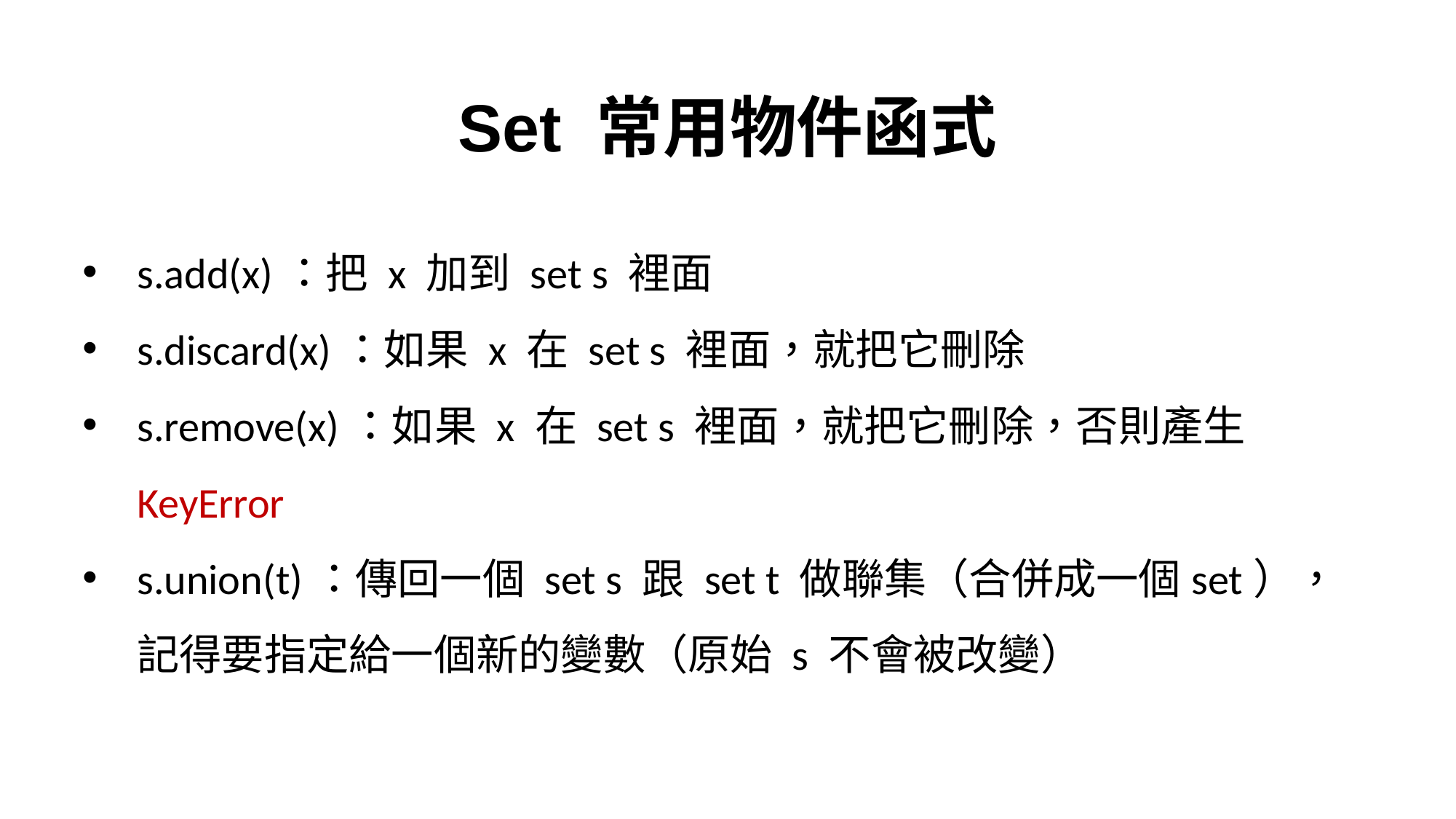

Set 常用物件函式
s.add(x)：把 x 加到 set s 裡面
s.discard(x)：如果 x 在 set s 裡面，就把它刪除
s.remove(x)：如果 x 在 set s 裡面，就把它刪除，否則產生 KeyError
s.union(t)：傳回一個 set s 跟 set t 做聯集（合併成一個set），記得要指定給一個新的變數（原始 s 不會被改變）